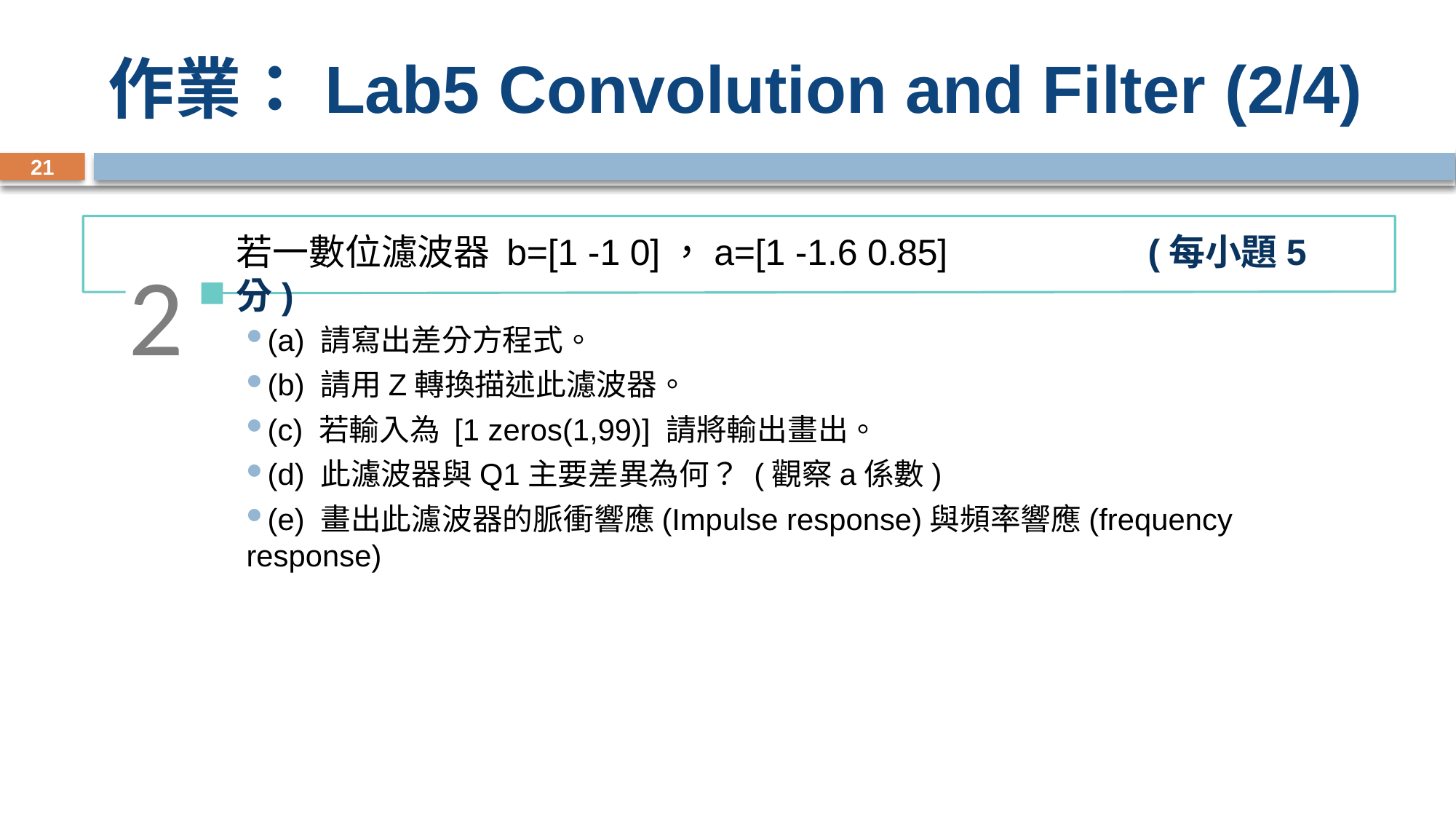

# 作業：Lab5 Convolution and Filter (2/4)
21

若一數位濾波器 b=[1 -1 0]，a=[1 -1.6 0.85]                    (每小題5分)
2

(a) 請寫出差分方程式。
(b) 請用Z轉換描述此濾波器。
(c) 若輸入為 [1 zeros(1,99)] 請將輸出畫出。
(d) 此濾波器與Q1主要差異為何？ (觀察a係數)
(e) 畫出此濾波器的脈衝響應(Impulse response)與頻率響應(frequency response)